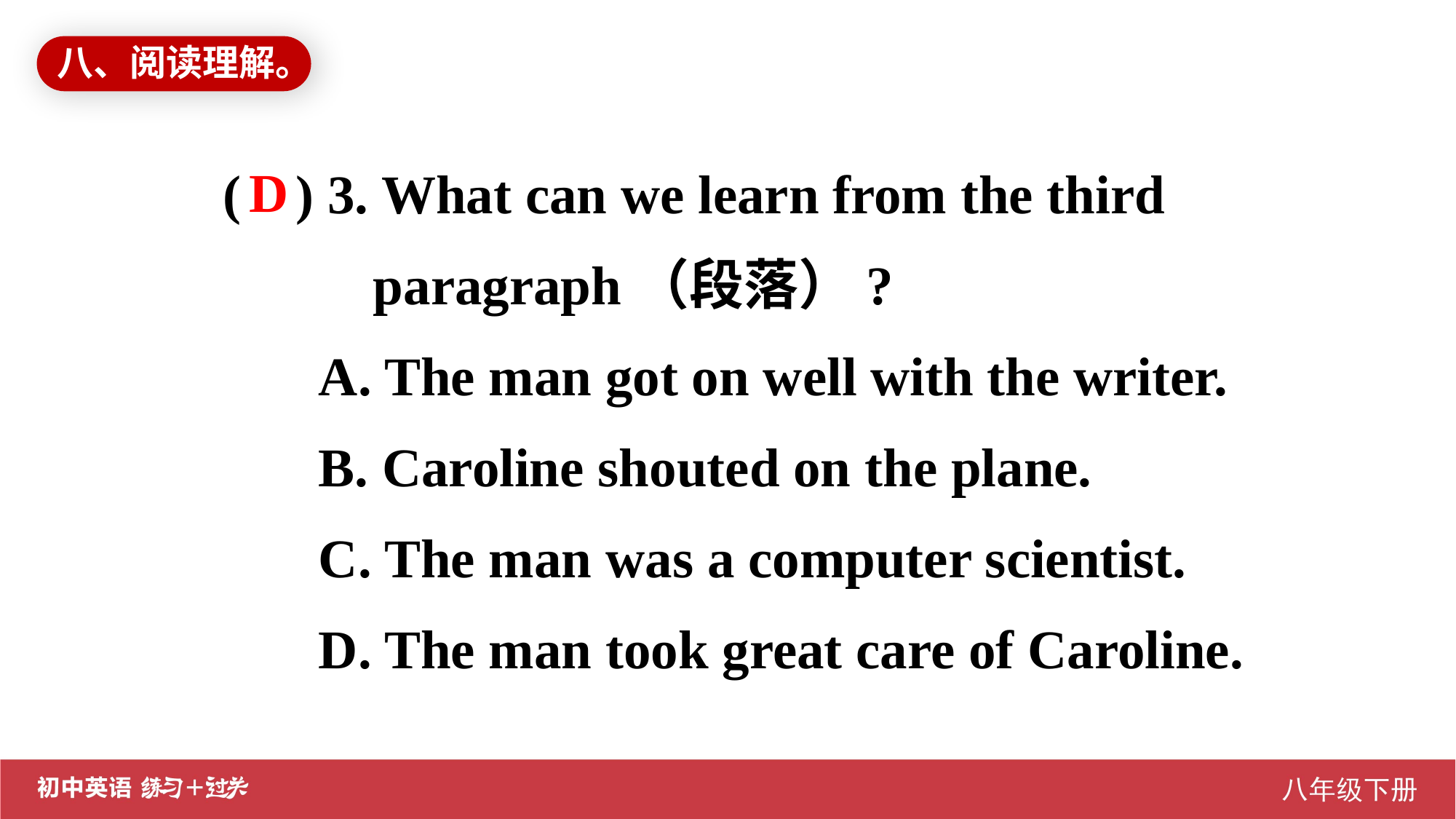

八、阅读理解。

(    ) 3. What can we learn from the third
           paragraph（段落）?
       A. The man got on well with the writer.
       B. Caroline shouted on the plane.
       C. The man was a computer scientist.
       D. The man took great care of Caroline.
D